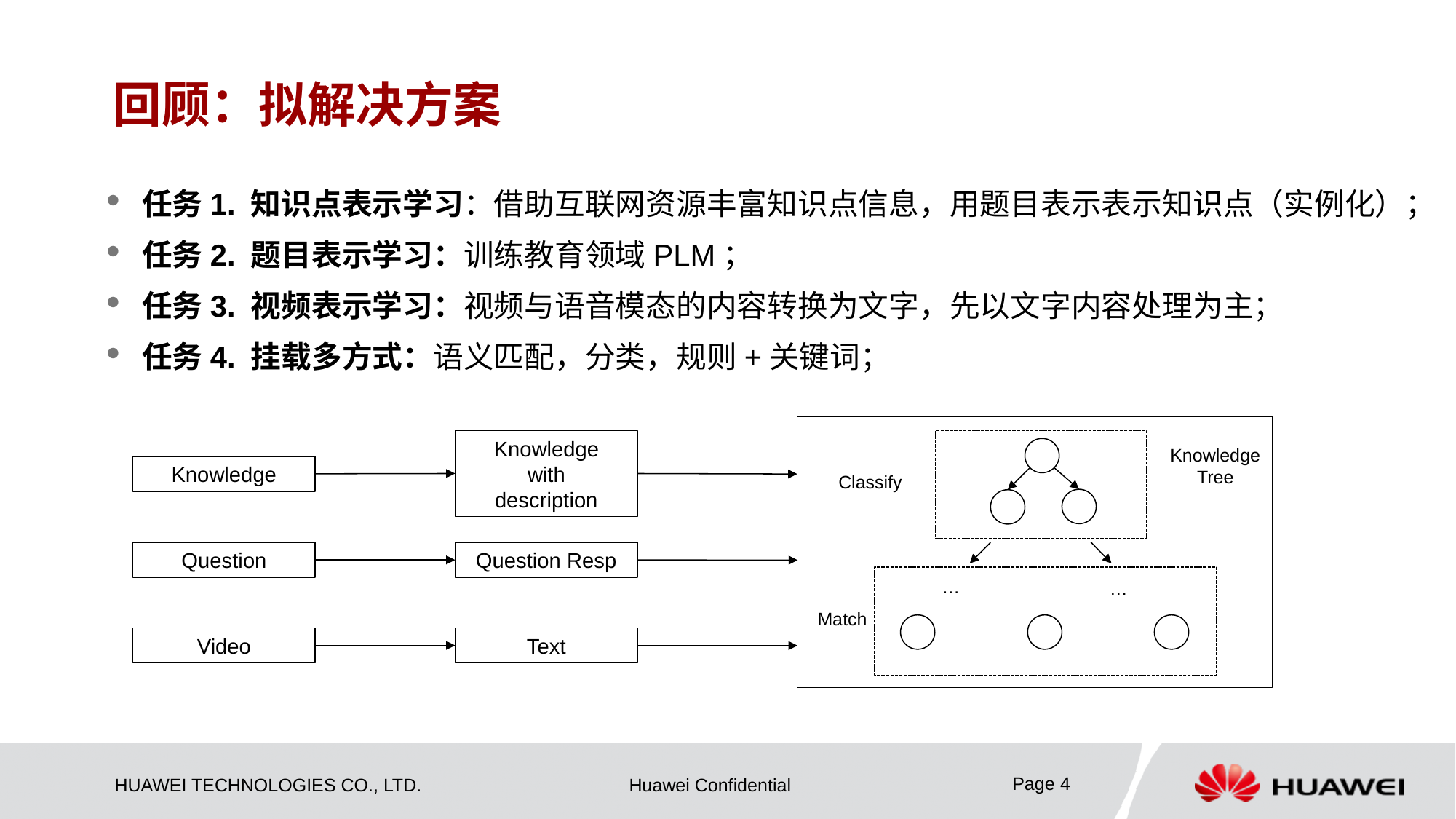

# 回顾：拟解决方案
任务1. 知识点表示学习：借助互联网资源丰富知识点信息，用题目表示表示知识点（实例化）；
任务2. 题目表示学习：训练教育领域PLM；
任务3. 视频表示学习：视频与语音模态的内容转换为文字，先以文字内容处理为主；
任务4. 挂载多方式：语义匹配，分类，规则+关键词；

Knowledge
with
description

Knowledge
Tree
Knowledge
Classify

Question
Question Resp

…
…
Match

Text
Video
Page 4